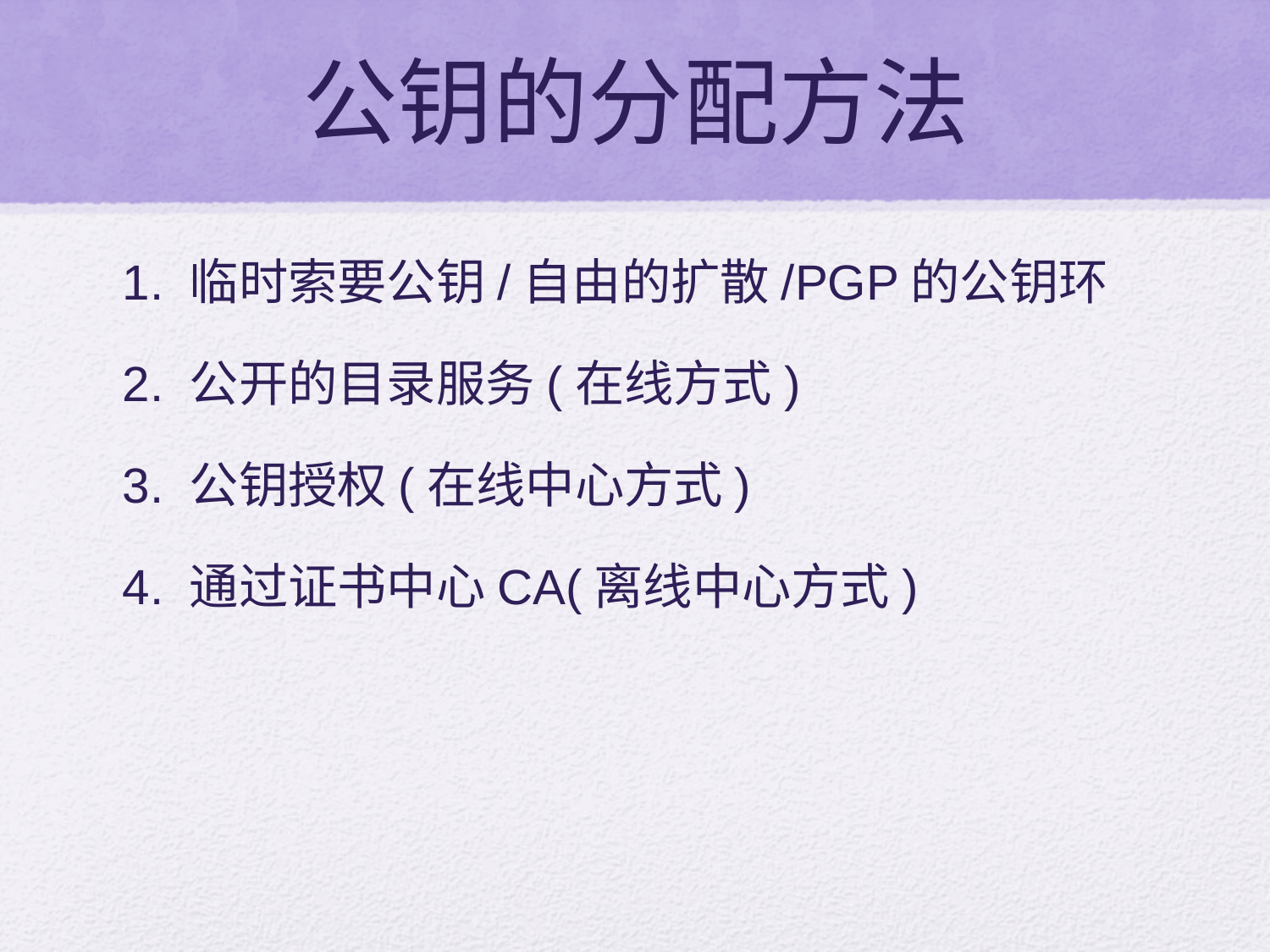

# 公钥的分配方法
1. 临时索要公钥/自由的扩散/PGP的公钥环
2. 公开的目录服务(在线方式)
3. 公钥授权(在线中心方式)
4. 通过证书中心CA(离线中心方式)